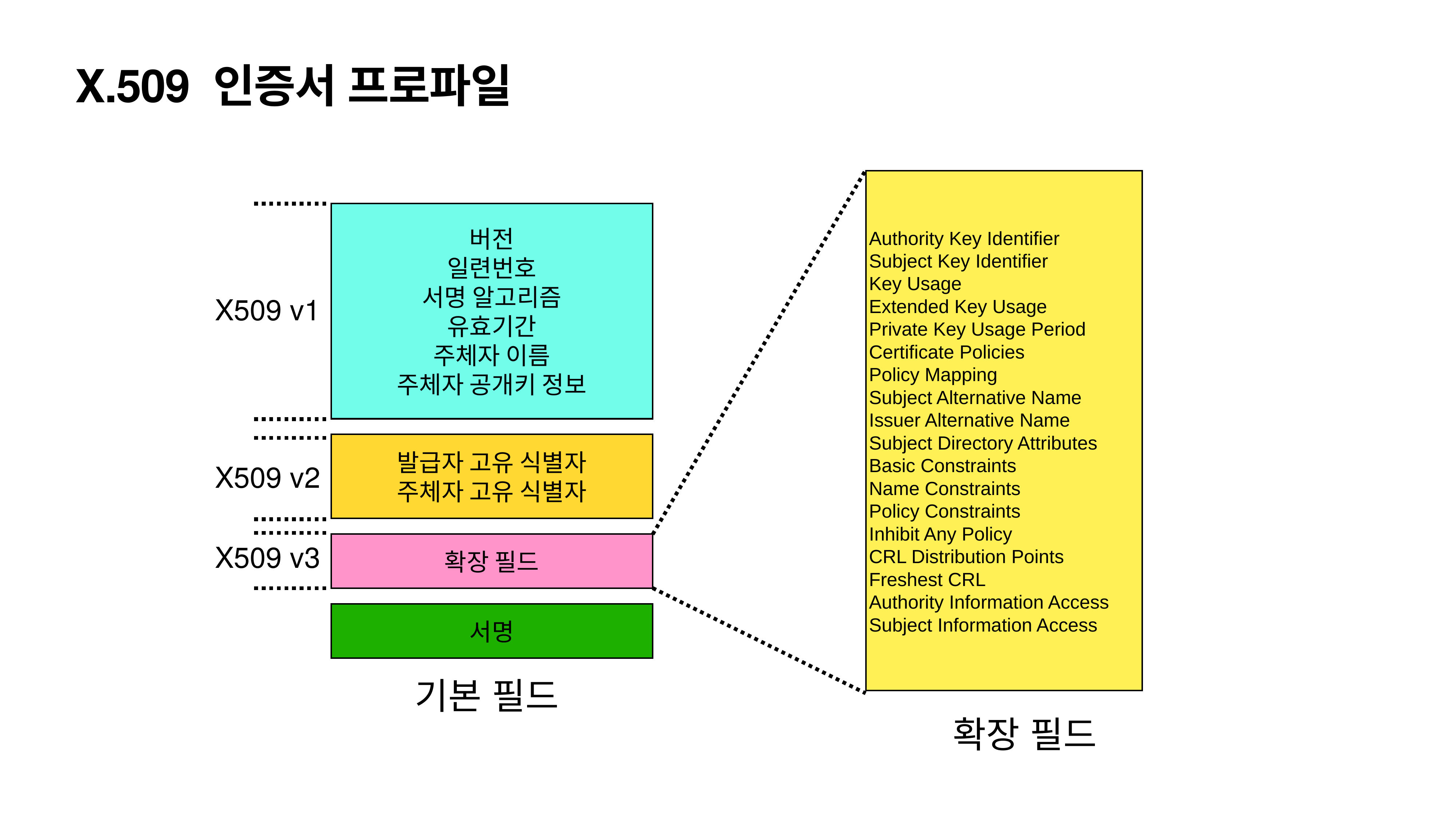

# X.509 인증서 프로파일

Authority Key Identifier
Subject Key Identifier
Key Usage
Extended Key Usage
Private Key Usage Period
Certificate Policies
Policy Mapping
Subject Alternative Name
Issuer Alternative Name
Subject Directory Attributes
Basic Constraints
Name Constraints
Policy Constraints
Inhibit Any Policy
CRL Distribution Points
Freshest CRL
Authority Information Access
Subject Information Access
버전
일련번호
서명 알고리즘
유효기간
주체자 이름
주체자 공개키 정보

X509 v1

발급자 고유 식별자
주체자 고유 식별자

X509 v2

확장 필드
X509 v3

서명
기본 필드
확장 필드